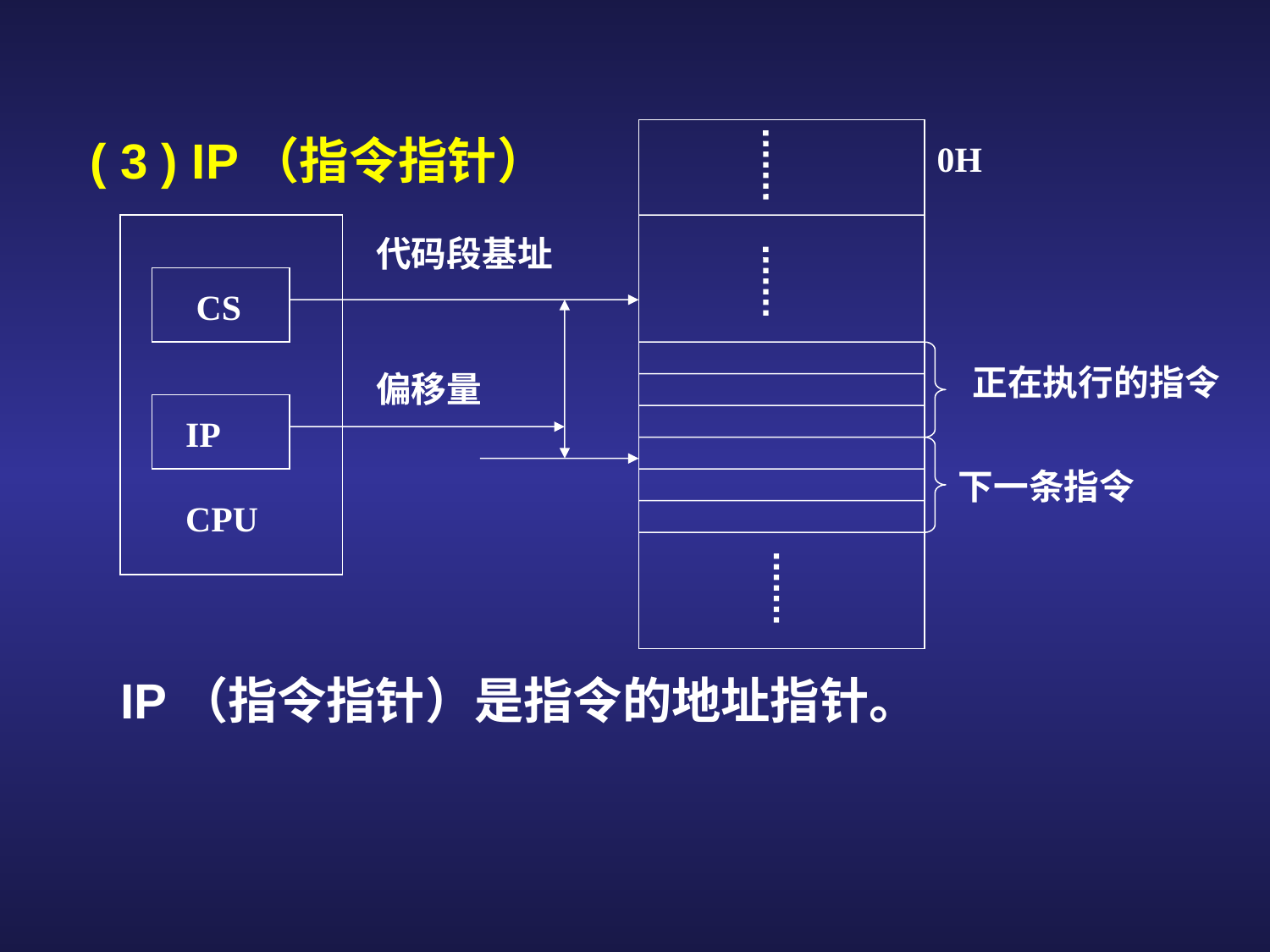

( 3 ) IP（指令指针）

0H

代码段基址

CS

正在执行的指令
偏移量

IP

下一条指令

CPU

IP（指令指针）是指令的地址指针。